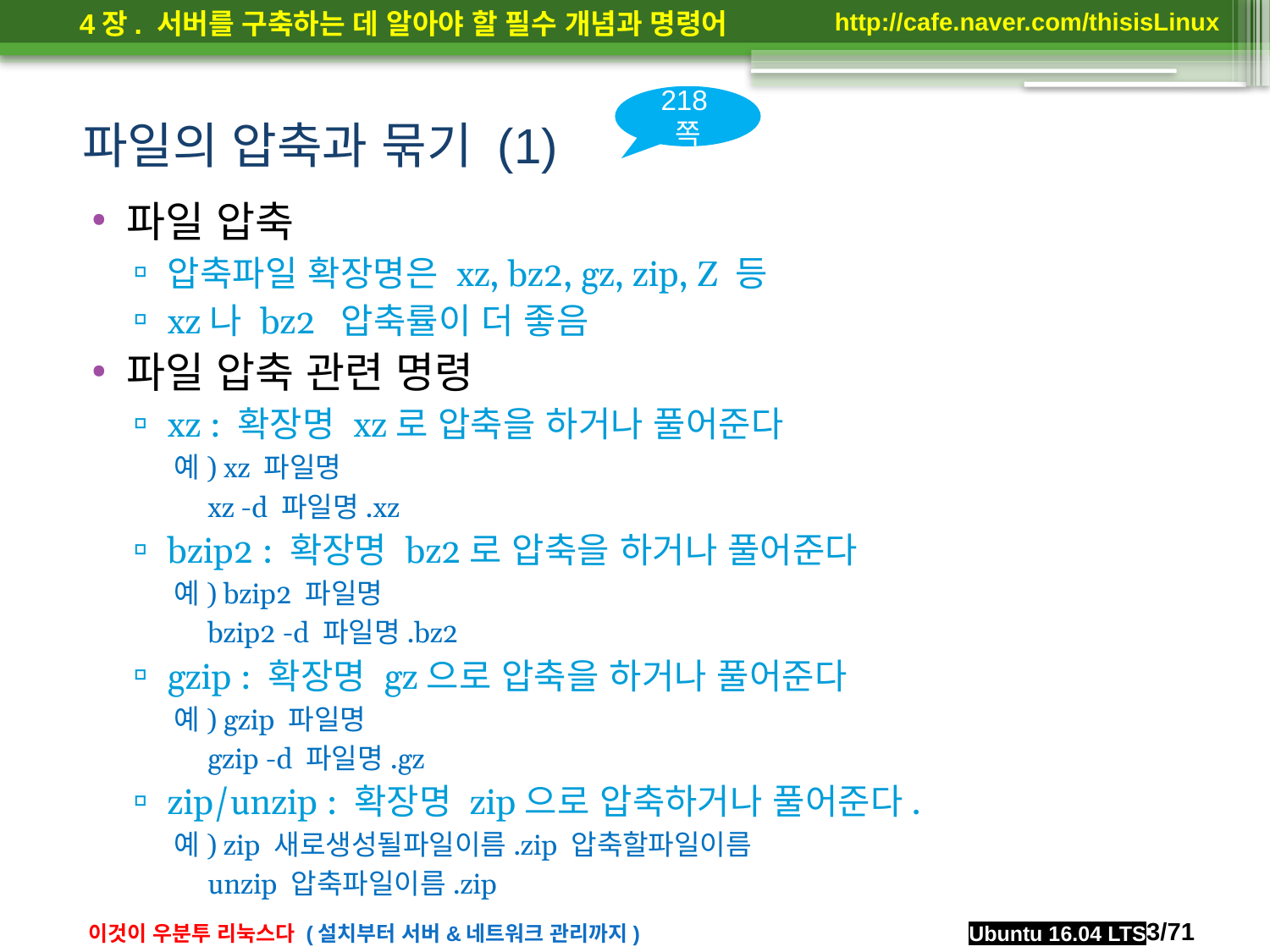

218쪽
# 파일의 압축과 묶기 (1)
파일 압축
압축파일 확장명은 xz, bz2, gz, zip, Z 등
xz나 bz2  압축률이 더 좋음
파일 압축 관련 명령
xz : 확장명 xz로 압축을 하거나 풀어준다
예) xz 파일명
     xz -d 파일명.xz
bzip2 : 확장명 bz2로 압축을 하거나 풀어준다
예) bzip2 파일명
     bzip2 -d 파일명.bz2
gzip : 확장명 gz으로 압축을 하거나 풀어준다
예) gzip 파일명
     gzip -d 파일명.gz
zip/unzip : 확장명 zip으로 압축하거나 풀어준다.
예) zip 새로생성될파일이름.zip 압축할파일이름
     unzip 압축파일이름.zip